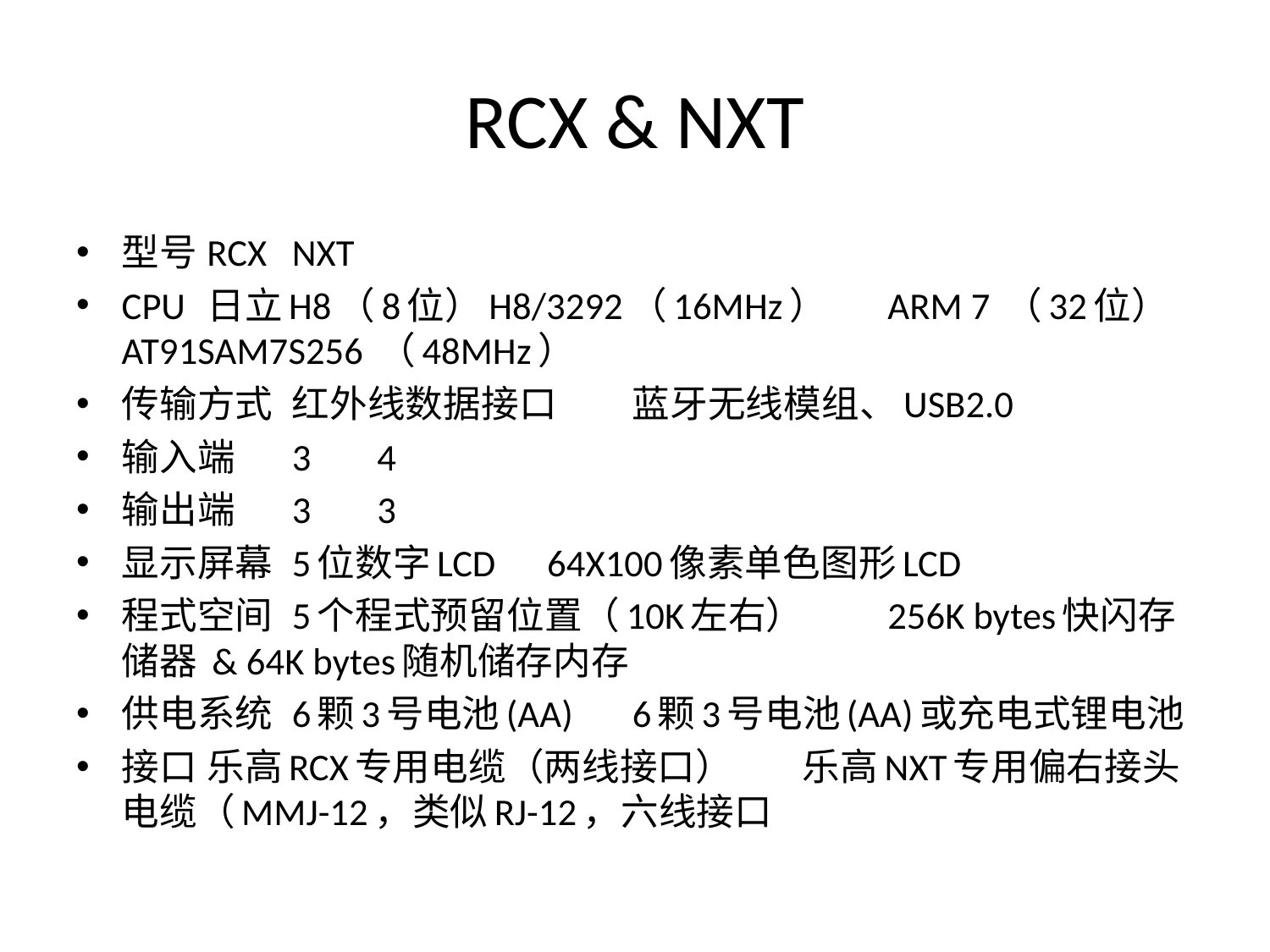

# RCX & NXT
型号	RCX	NXT
CPU	日立H8（8位）H8/3292（16MHz）	ARM 7 （32位）AT91SAM7S256 （48MHz）
传输方式	红外线数据接口	蓝牙无线模组、USB2.0
输入端	3	4
输出端	3	3
显示屏幕	5位数字LCD	64X100像素单色图形LCD
程式空间	5个程式预留位置（10K左右）	256K bytes快闪存储器 & 64K bytes随机储存内存
供电系统	6颗3号电池(AA)	6颗3号电池(AA)或充电式锂电池
接口	乐高RCX专用电缆（两线接口）	乐高NXT专用偏右接头电缆（MMJ-12，类似RJ-12，六线接口